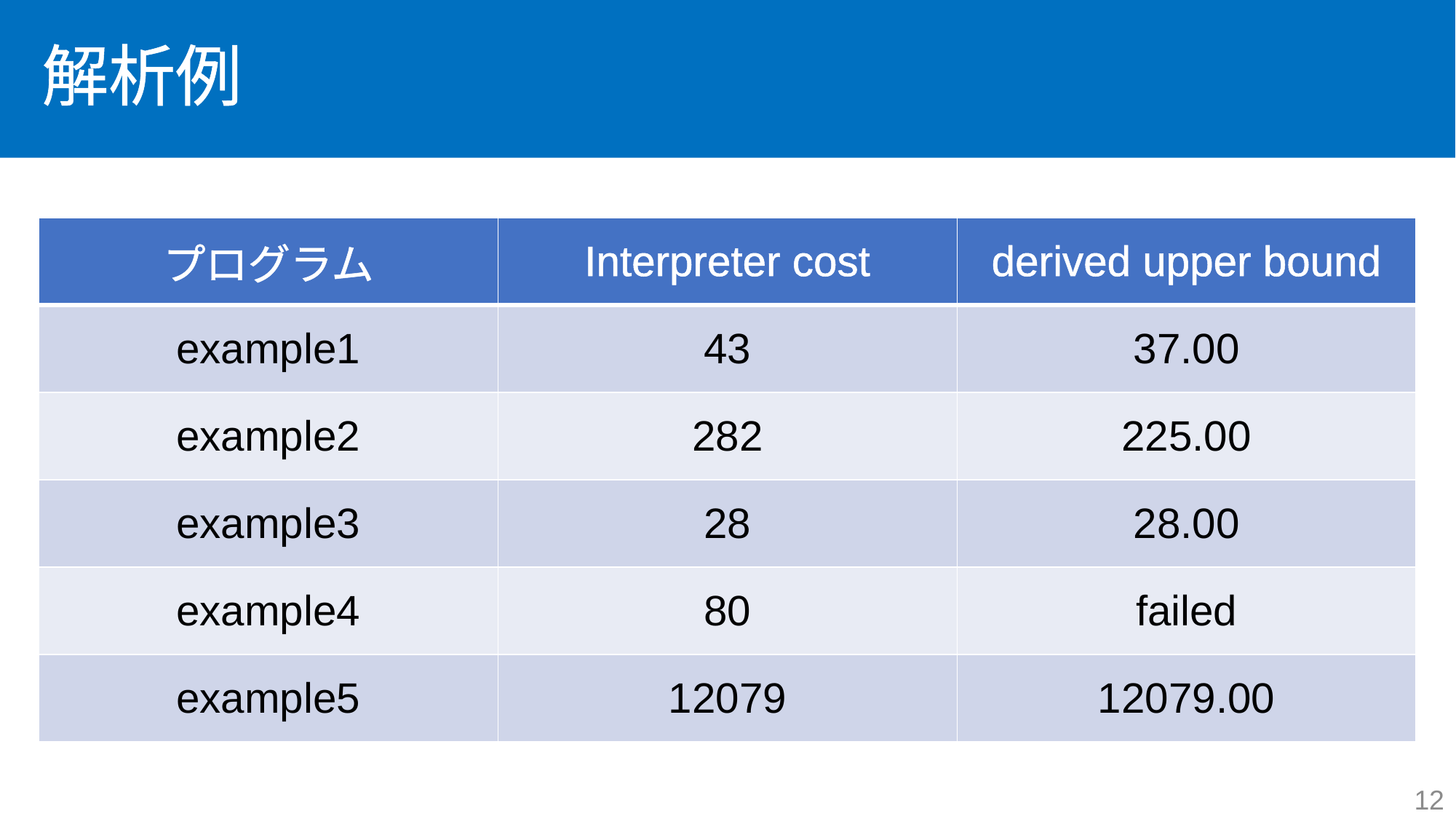

# 解析例
| プログラム | Interpreter cost | derived upper bound |
| --- | --- | --- |
| example1 | 43 | 37.00 |
| example2 | 282 | 225.00 |
| example3 | 28 | 28.00 |
| example4 | 80 | failed |
| example5 | 12079 | 12079.00 |
12